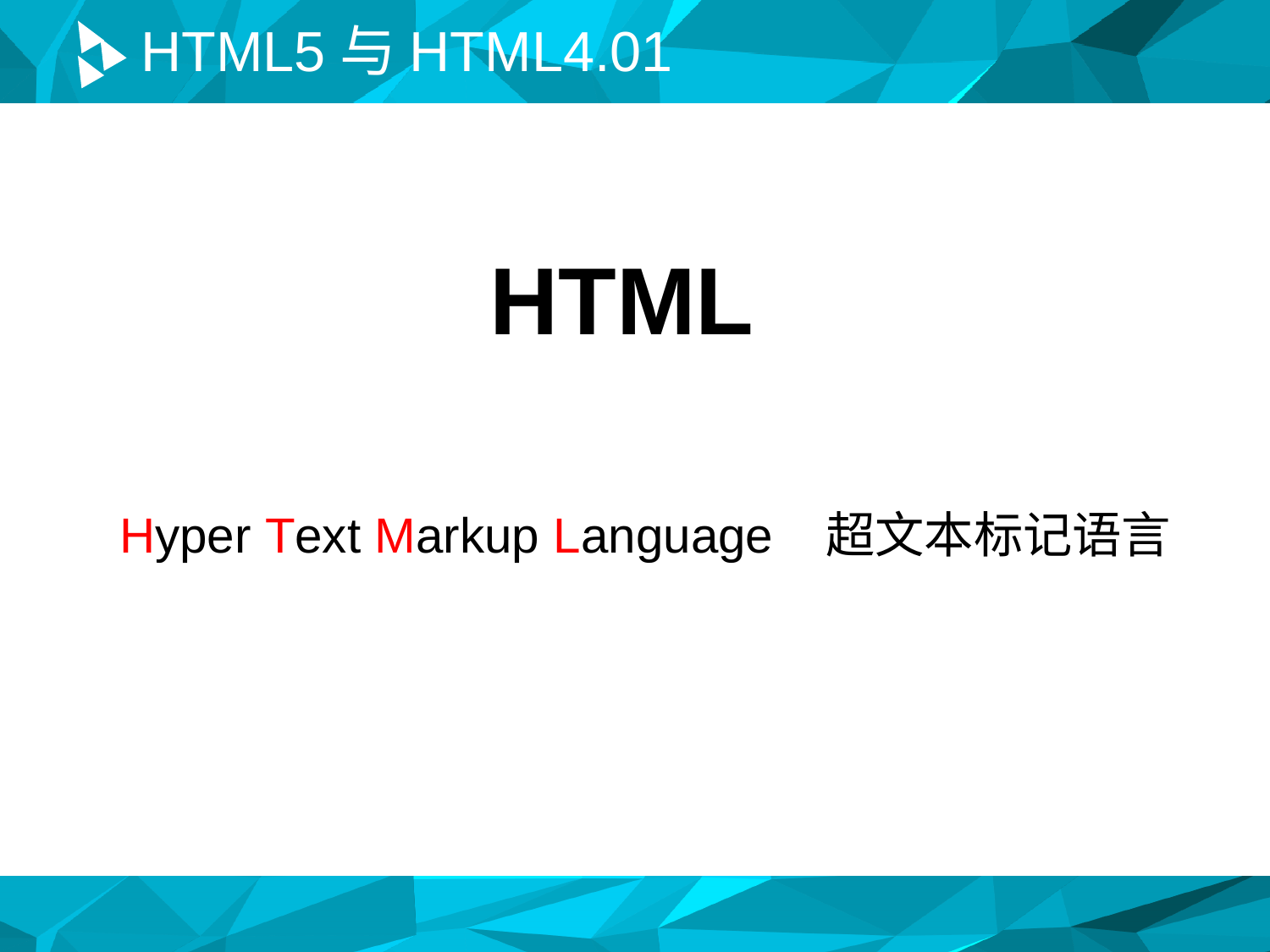

# HTML5与HTML4.01
HTML
Hyper Text Markup Language
超文本标记语言